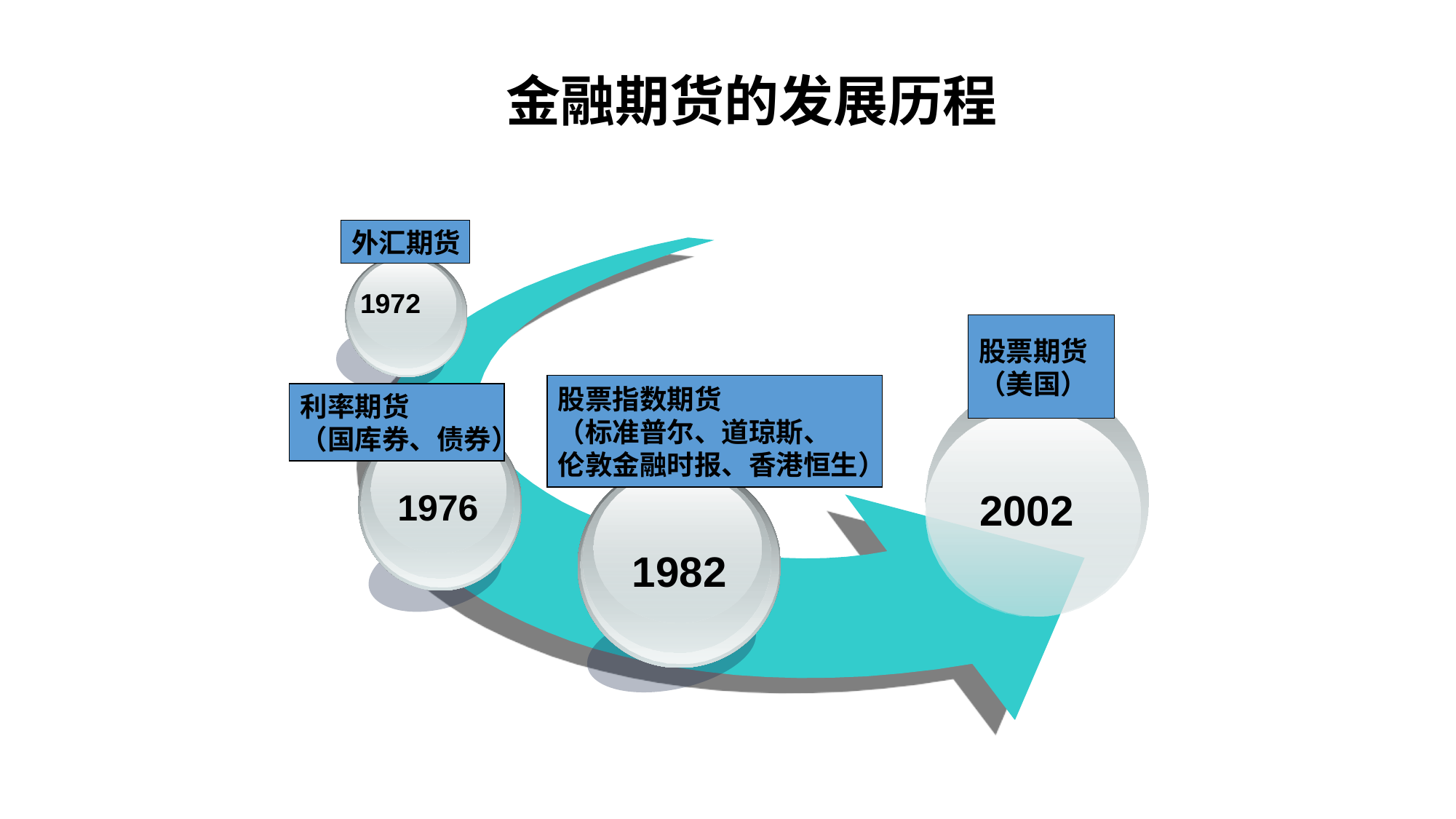

金融期货的发展历程
外汇期货

1972
股票期货
（美国）

股票指数期货
（标准普尔、道琼斯、
伦敦金融时报、香港恒生）
利率期货
（国库券、债券）

1976

2002

1982